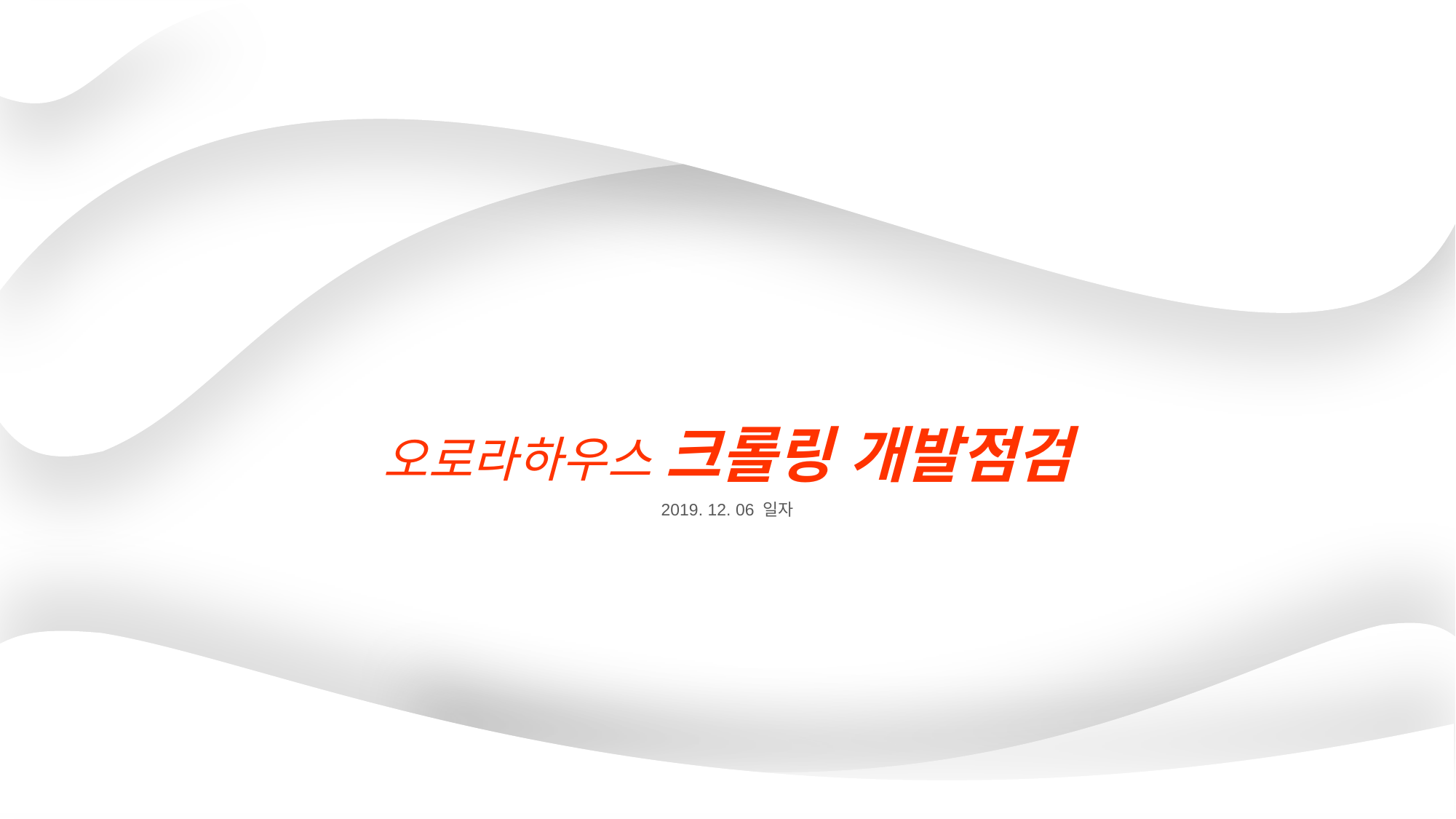

오로라하우스 크롤링 개발점검
2019. 12. 06 일자